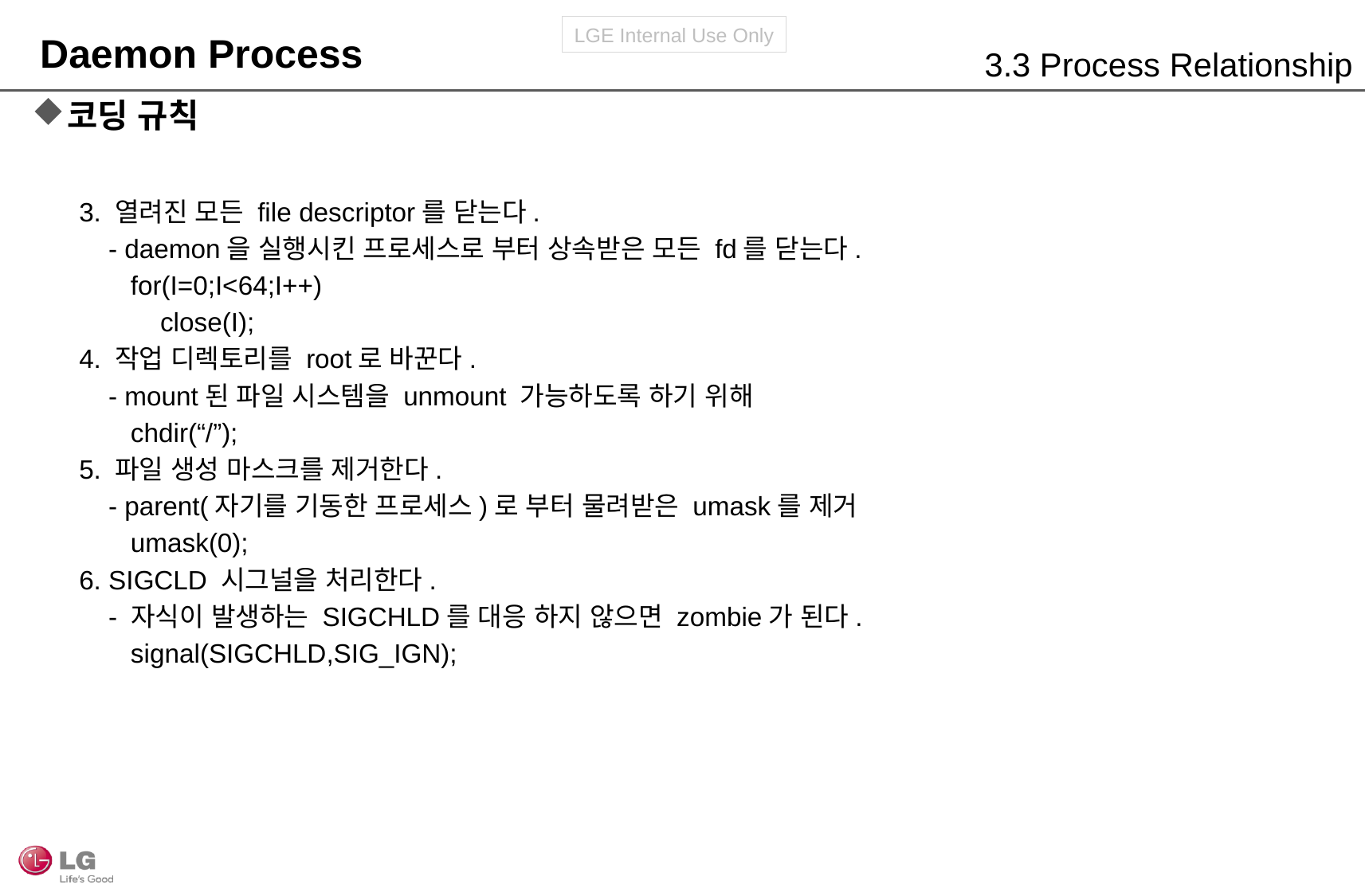

Daemon Process
3.3 Process Relationship

코딩 규칙

3. 열려진 모든 file descriptor를 닫는다.
    - daemon을 실행시킨 프로세스로 부터 상속받은 모든 fd를 닫는다.
       for(I=0;I<64;I++)
           close(I);
4. 작업 디렉토리를 root로 바꾼다.
    - mount된 파일 시스템을 unmount 가능하도록 하기 위해
       chdir(“/”);
5. 파일 생성 마스크를 제거한다.
    - parent(자기를 기동한 프로세스)로 부터 물려받은 umask를 제거
       umask(0);
6. SIGCLD 시그널을 처리한다.
    - 자식이 발생하는 SIGCHLD를 대응 하지 않으면 zombie가 된다.
       signal(SIGCHLD,SIG_IGN);